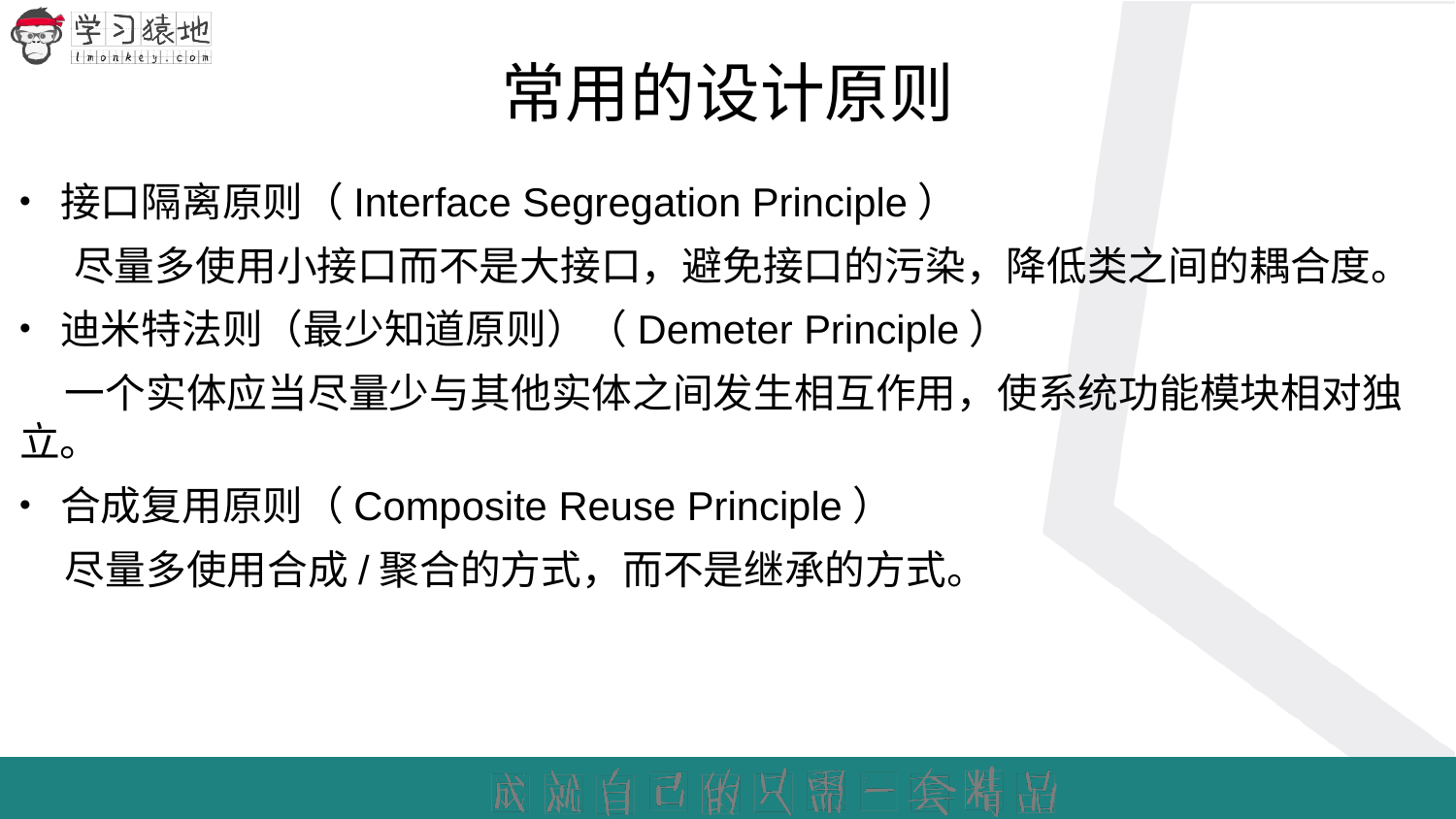

常用的设计原则
接口隔离原则（Interface Segregation Principle）
     尽量多使用小接口而不是大接口，避免接口的污染，降低类之间的耦合度。
迪米特法则（最少知道原则）（Demeter Principle）
    一个实体应当尽量少与其他实体之间发生相互作用，使系统功能模块相对独立。
合成复用原则（Composite Reuse Principle）
    尽量多使用合成/聚合的方式，而不是继承的方式。